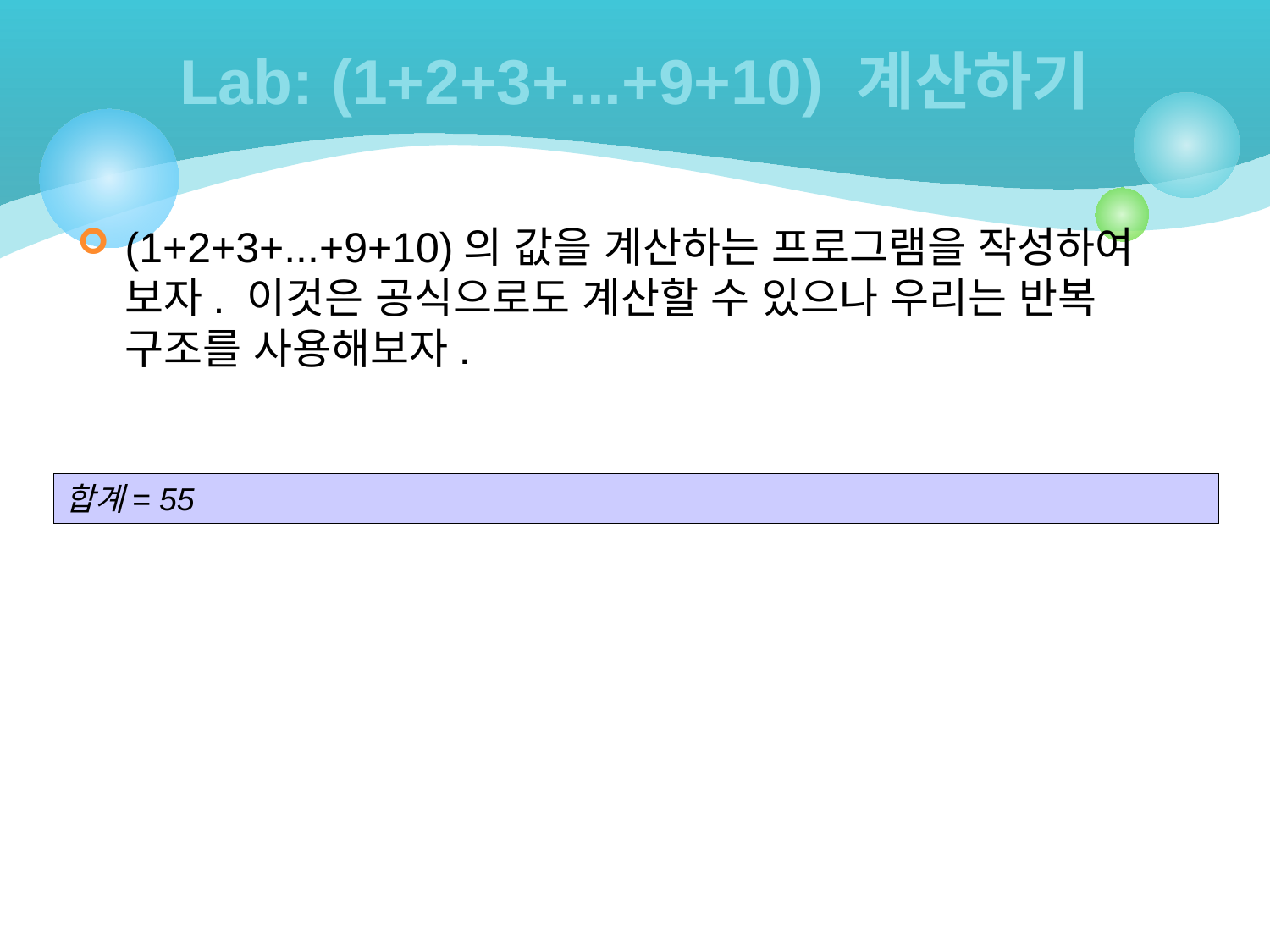

# Lab: (1+2+3+...+9+10) 계산하기
(1+2+3+...+9+10)의 값을 계산하는 프로그램을 작성하여 보자. 이것은 공식으로도 계산할 수 있으나 우리는 반복 구조를 사용해보자.
합계= 55